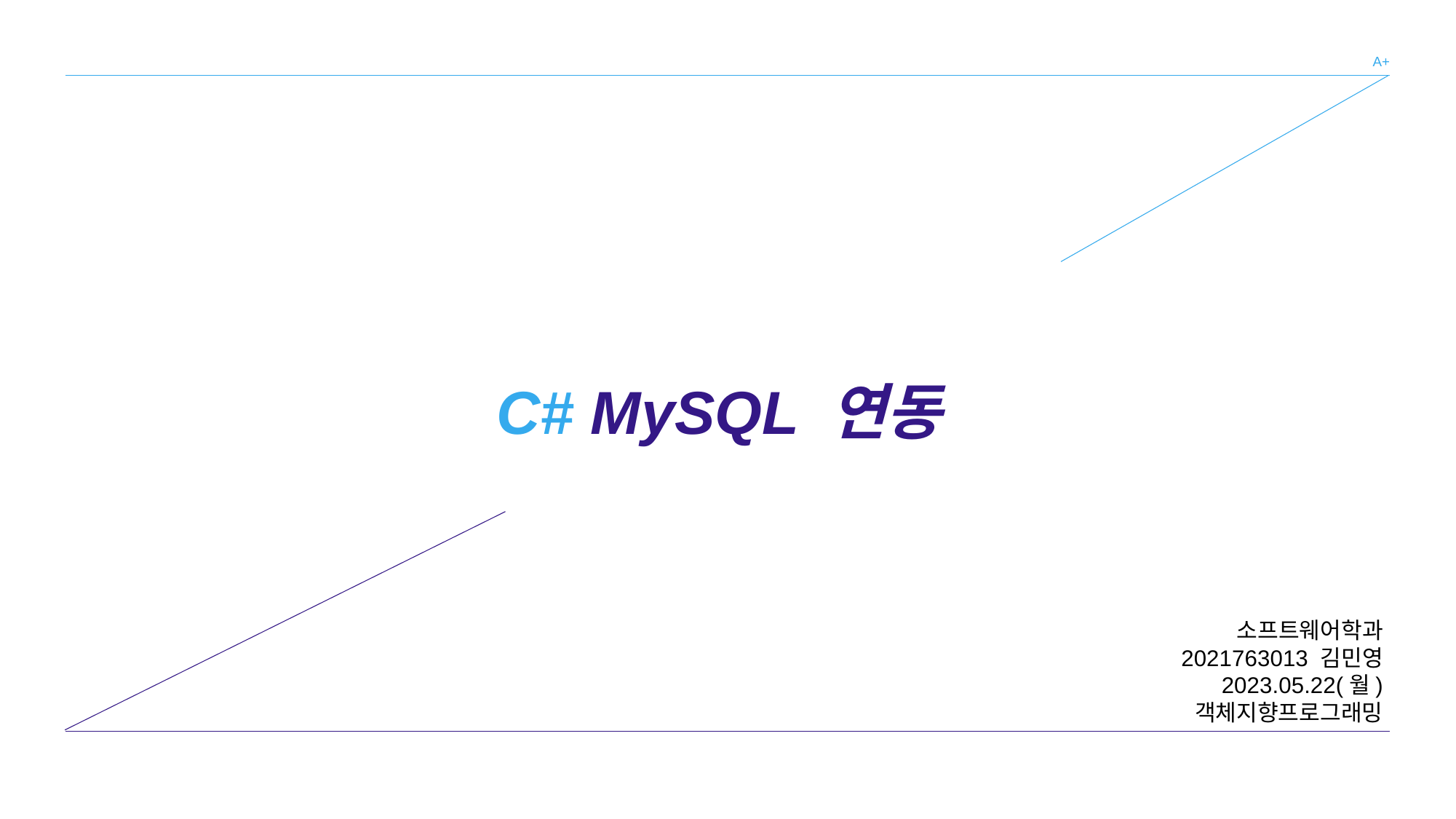

|  | A+ |
| --- | --- |
C# MySQL 연동
소프트웨어학과
2021763013 김민영
2023.05.22(월)
객체지향프로그래밍
|  |
| --- |